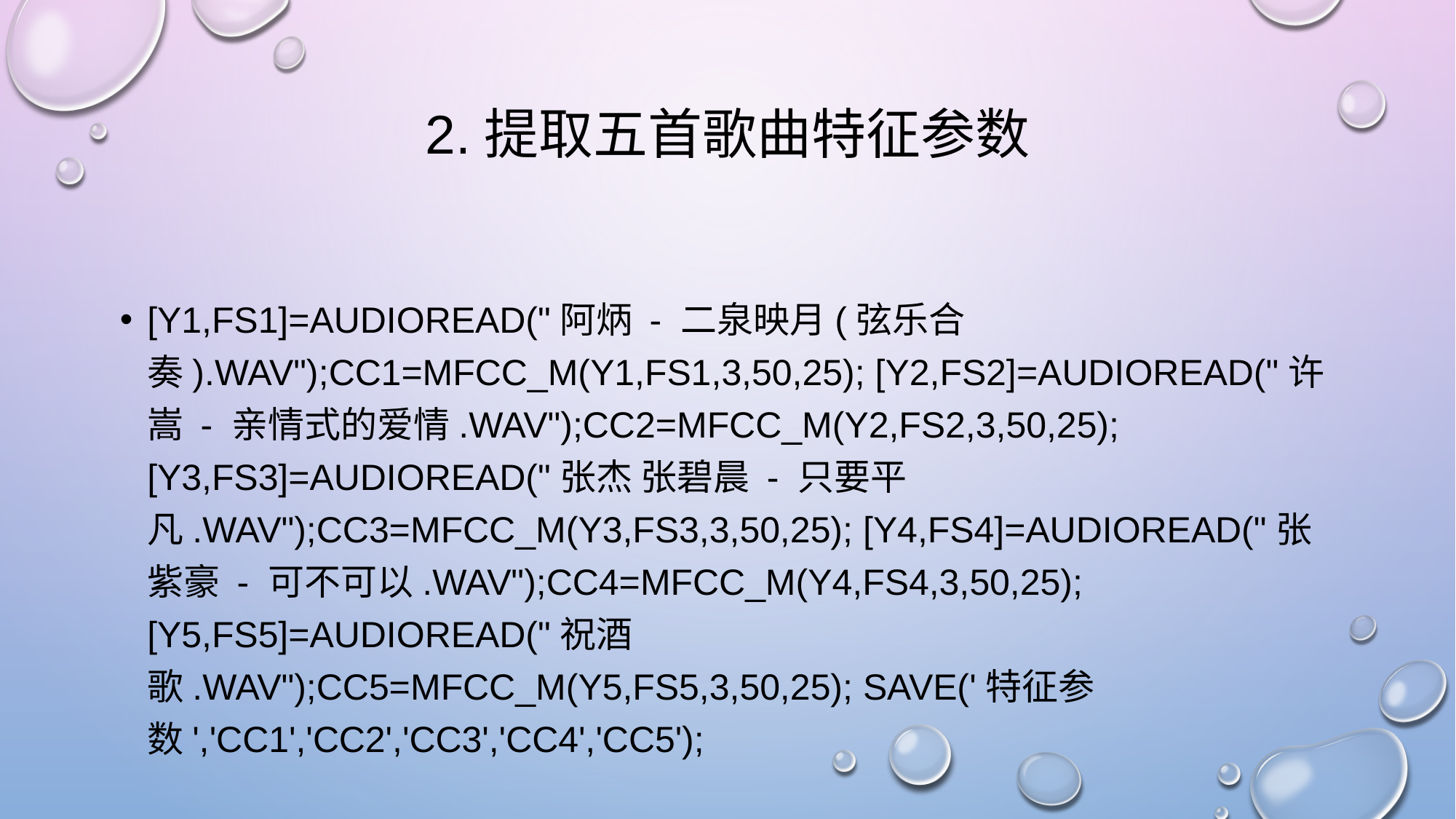

# 2.提取五首歌曲特征参数
[y1,Fs1]=audioread("阿炳 - 二泉映月(弦乐合奏).wav");cc1=mfcc_m(y1,Fs1,3,50,25); [y2,Fs2]=audioread("许嵩 - 亲情式的爱情.wav");cc2=mfcc_m(y2,Fs2,3,50,25); [y3,Fs3]=audioread("张杰 张碧晨 - 只要平凡.wav");cc3=mfcc_m(y3,Fs3,3,50,25); [y4,Fs4]=audioread("张紫豪 - 可不可以.wav");cc4=mfcc_m(y4,Fs4,3,50,25); [y5,Fs5]=audioread("祝酒歌.wav");cc5=mfcc_m(y5,Fs5,3,50,25); save('特征参数','cc1','cc2','cc3','cc4','cc5');